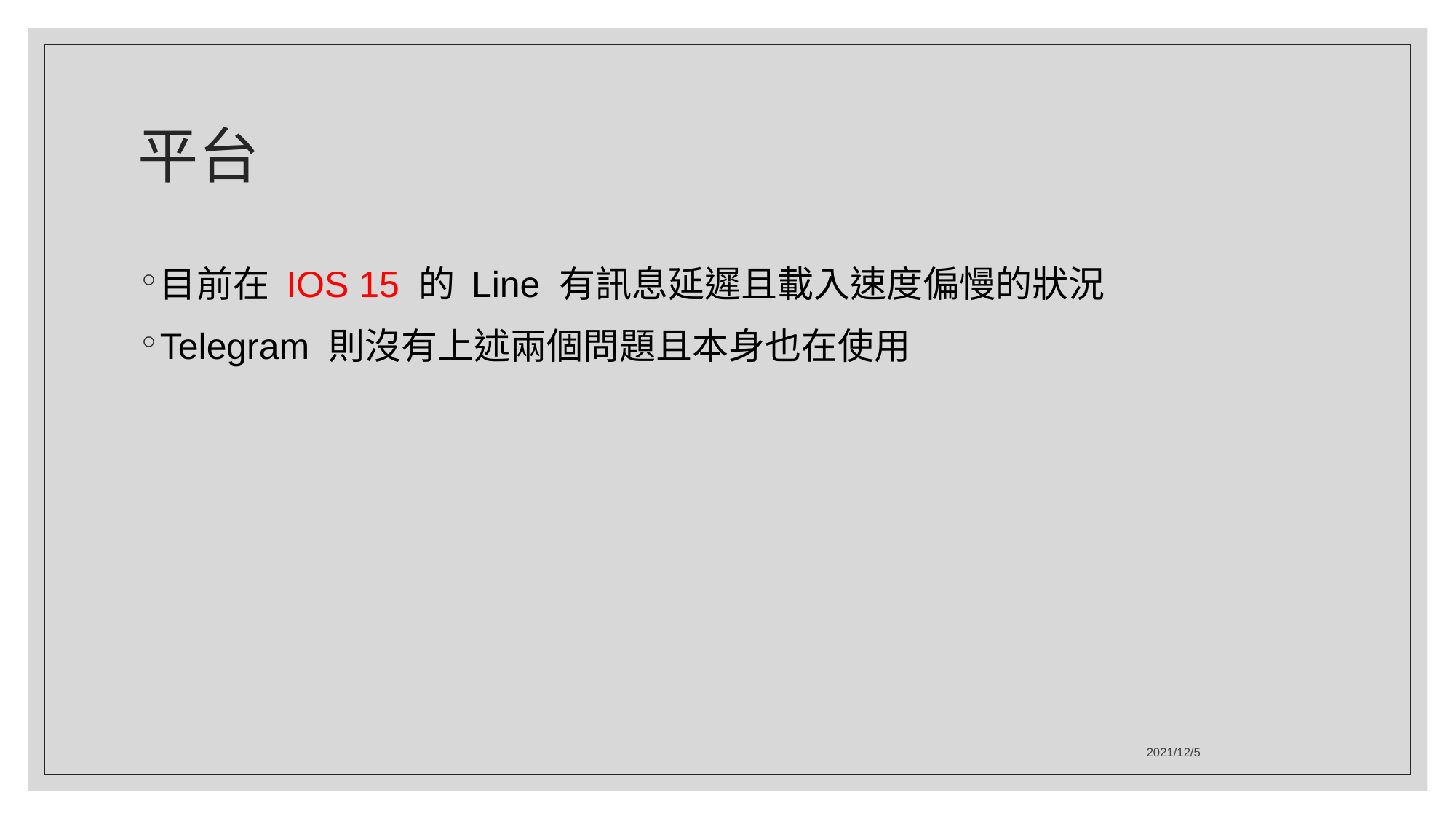

# 平台
目前在 IOS 15 的 Line 有訊息延遲且載入速度偏慢的狀況
Telegram 則沒有上述兩個問題且本身也在使用
2021/12/5